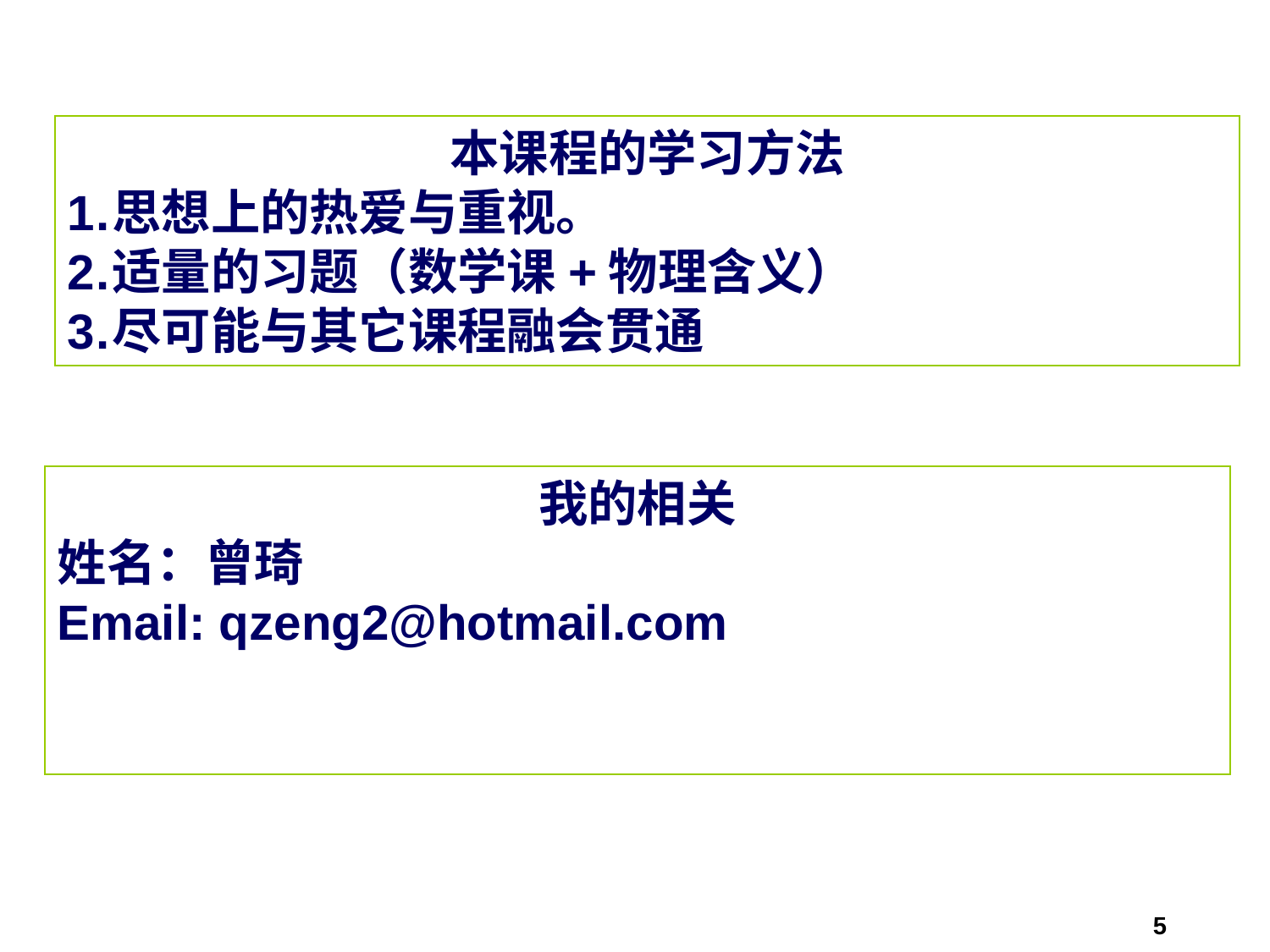

本课程的学习方法
思想上的热爱与重视。
适量的习题（数学课+物理含义）
尽可能与其它课程融会贯通
我的相关
姓名：曾琦
Email: qzeng2@hotmail.com

5
5